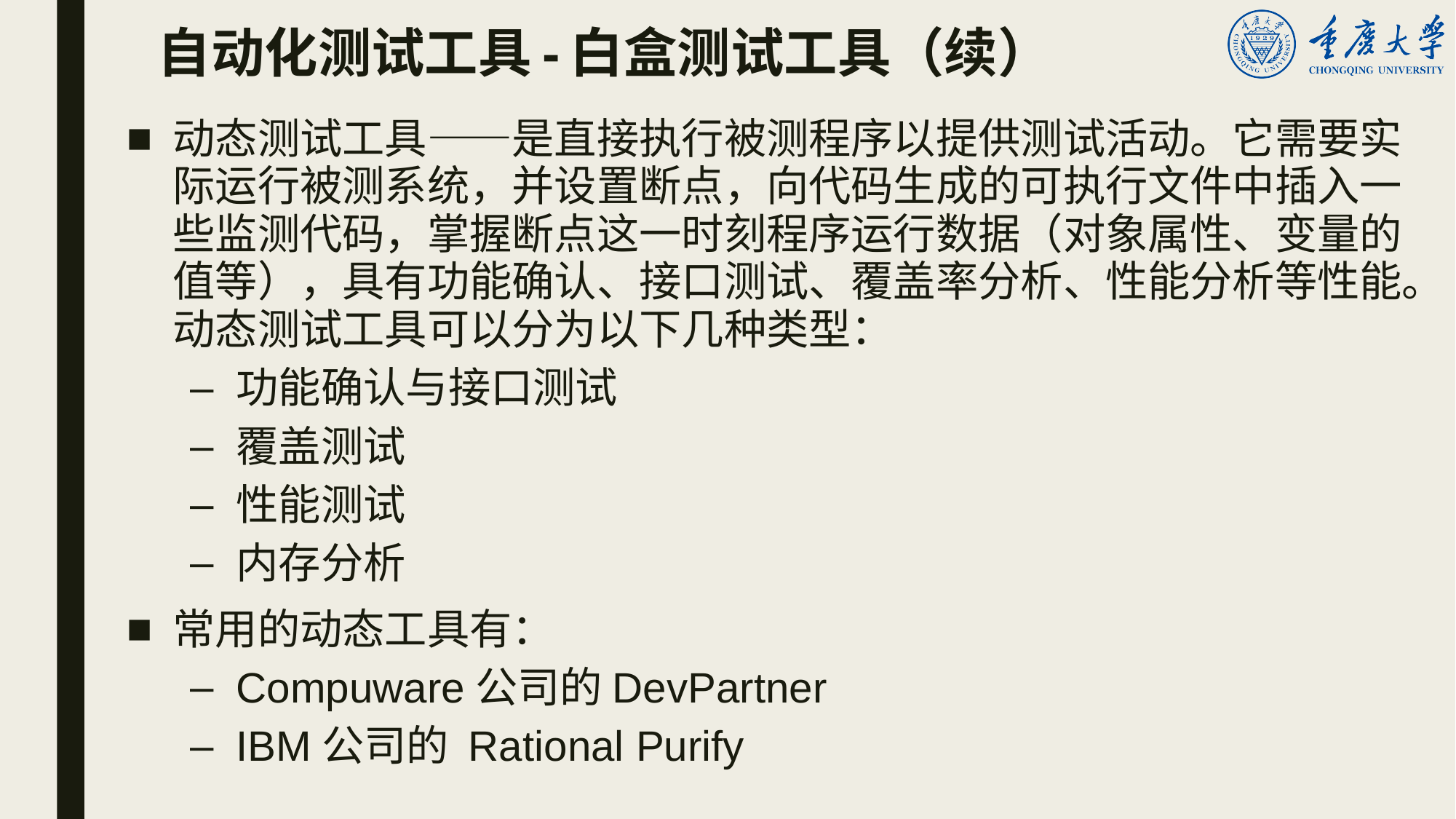

# 自动化测试工具-白盒测试工具（续）
动态测试工具——是直接执行被测程序以提供测试活动。它需要实际运行被测系统，并设置断点，向代码生成的可执行文件中插入一些监测代码，掌握断点这一时刻程序运行数据（对象属性、变量的值等），具有功能确认、接口测试、覆盖率分析、性能分析等性能。动态测试工具可以分为以下几种类型：
功能确认与接口测试
覆盖测试
性能测试
内存分析
常用的动态工具有：
Compuware公司的DevPartner
IBM公司的 Rational Purify